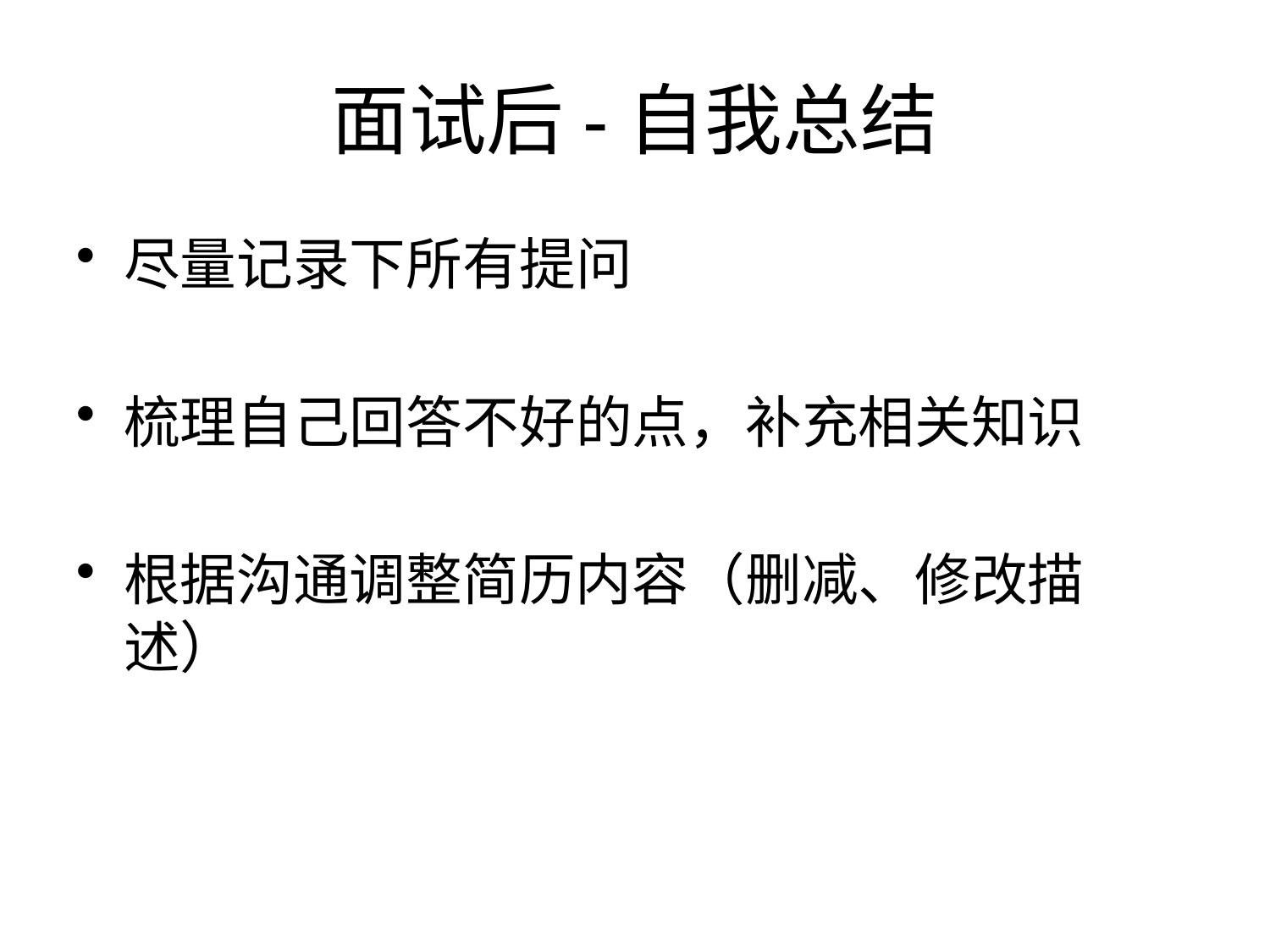

# 面试后-自我总结
尽量记录下所有提问

梳理自己回答不好的点，补充相关知识

根据沟通调整简历内容（删减、修改描述）